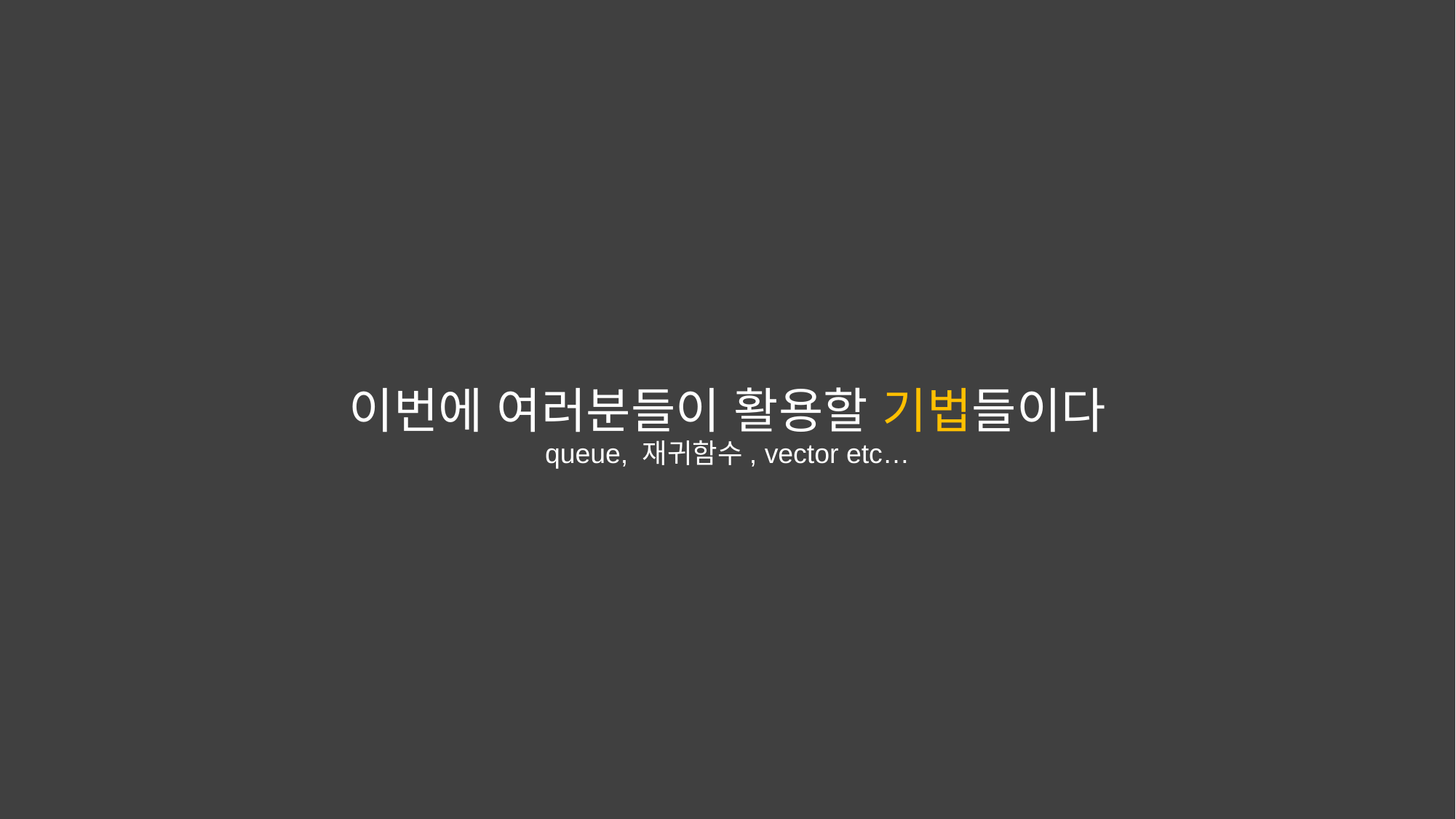

이번에 여러분들이 활용할 기법들이다
queue, 재귀함수, vector etc…